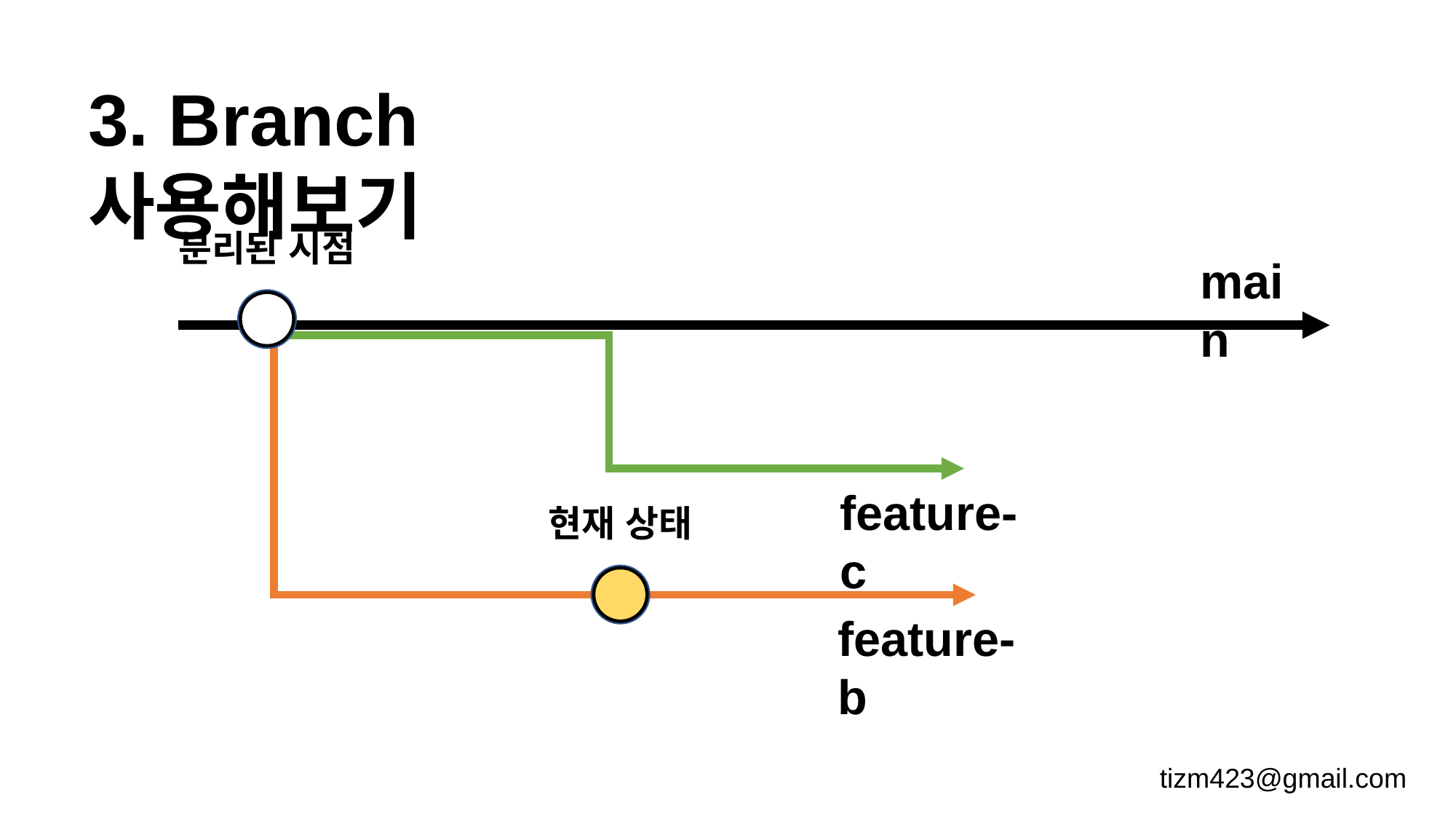

3. Branch 사용해보기
분리된 시점

main
feature-c
현재 상태

feature-b
tizm423@gmail.com